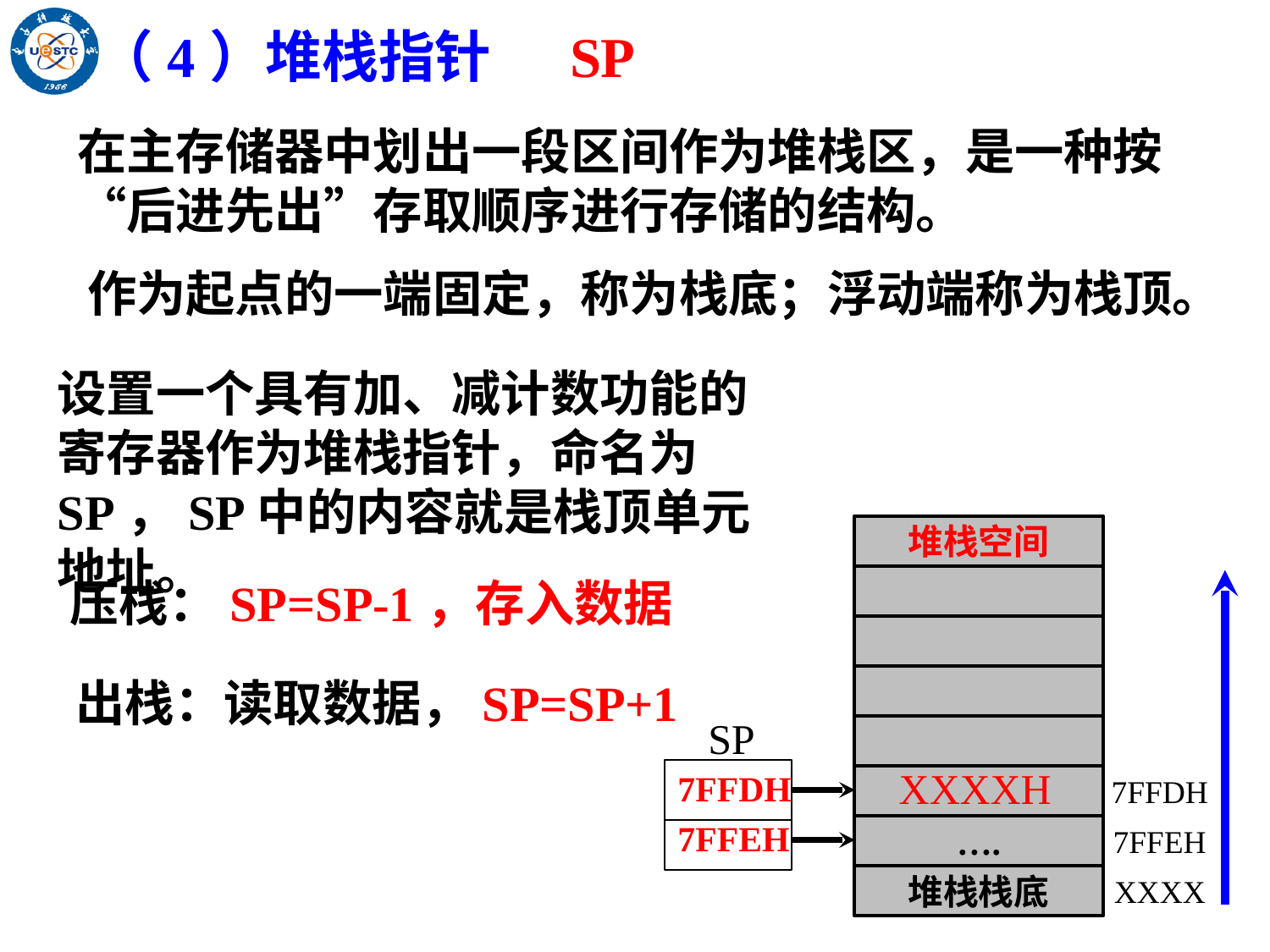

（4）堆栈指针     SP
在主存储器中划出一段区间作为堆栈区，是一种按“后进先出”存取顺序进行存储的结构。
作为起点的一端固定，称为栈底；浮动端称为栈顶。
设置一个具有加、减计数功能的寄存器作为堆栈指针，命名为SP，SP中的内容就是栈顶单元地址。
堆栈空间

7FFDH
….
7FFEH
堆栈栈底
XXXX
压栈：SP=SP-1，存入数据
出栈：读取数据，SP=SP+1
SP
7FFDH
SP
7FFEH
XXXXH